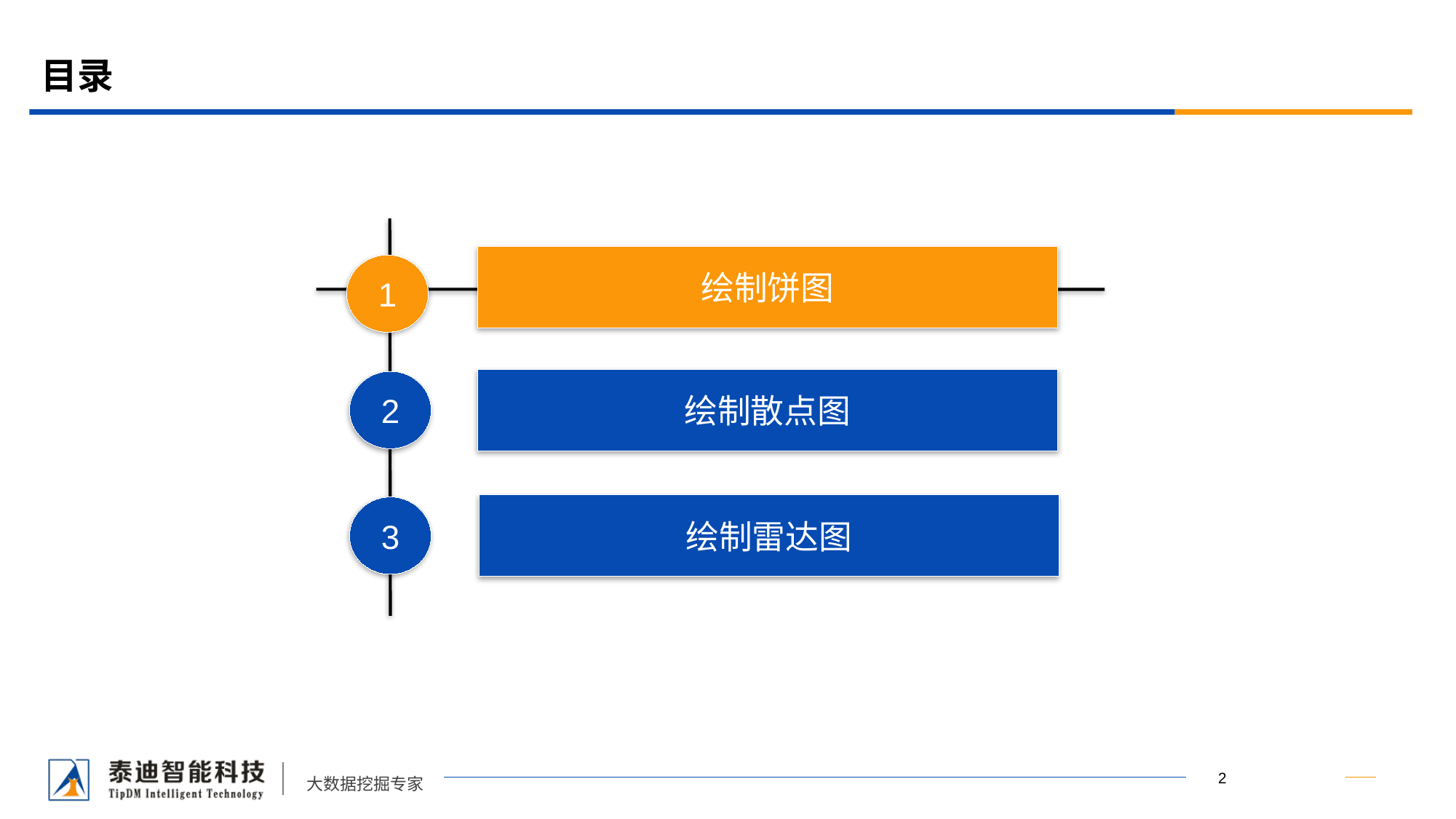

# 目录
绘制饼图
1

绘制散点图
2
绘制雷达图
3